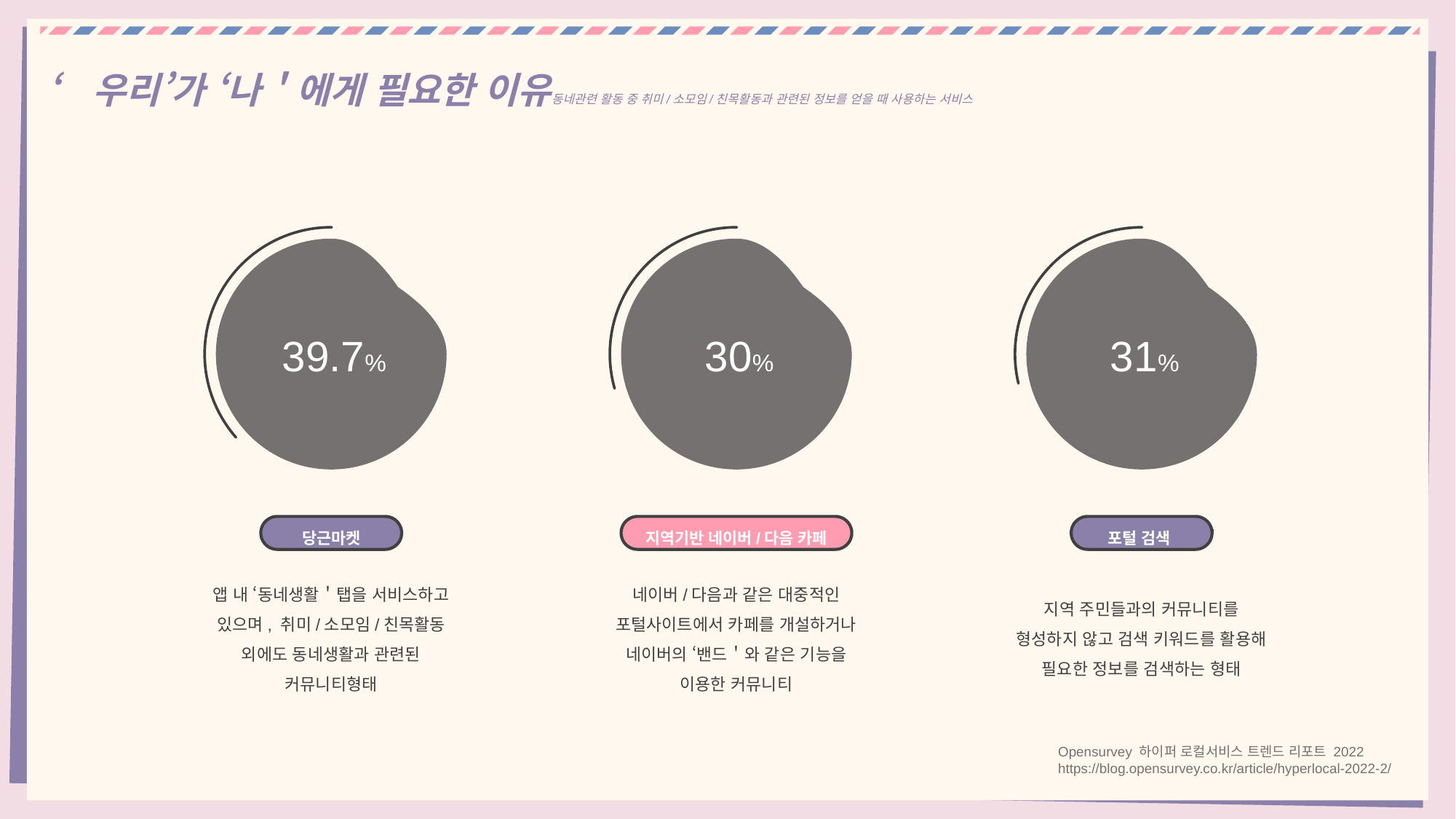

‘우리’가 ‘나＇에게 필요한 이유동네관련 활동 중 취미/소모임/친목활동과 관련된 정보를 얻을 때 사용하는 서비스

39.7%
30%
31%
당근마켓
지역기반 네이버/다음 카페
포털 검색
앱 내 ‘동네생활＇탭을 서비스하고 있으며, 취미/소모임/친목활동 외에도 동네생활과 관련된 커뮤니티형태
네이버/다음과 같은 대중적인 포털사이트에서 카페를 개설하거나 네이버의 ‘밴드＇와 같은 기능을 이용한 커뮤니티
지역 주민들과의 커뮤니티를 형성하지 않고 검색 키워드를 활용해 필요한 정보를 검색하는 형태
Opensurvey 하이퍼 로컬서비스 트렌드 리포트 2022
https://blog.opensurvey.co.kr/article/hyperlocal-2022-2/